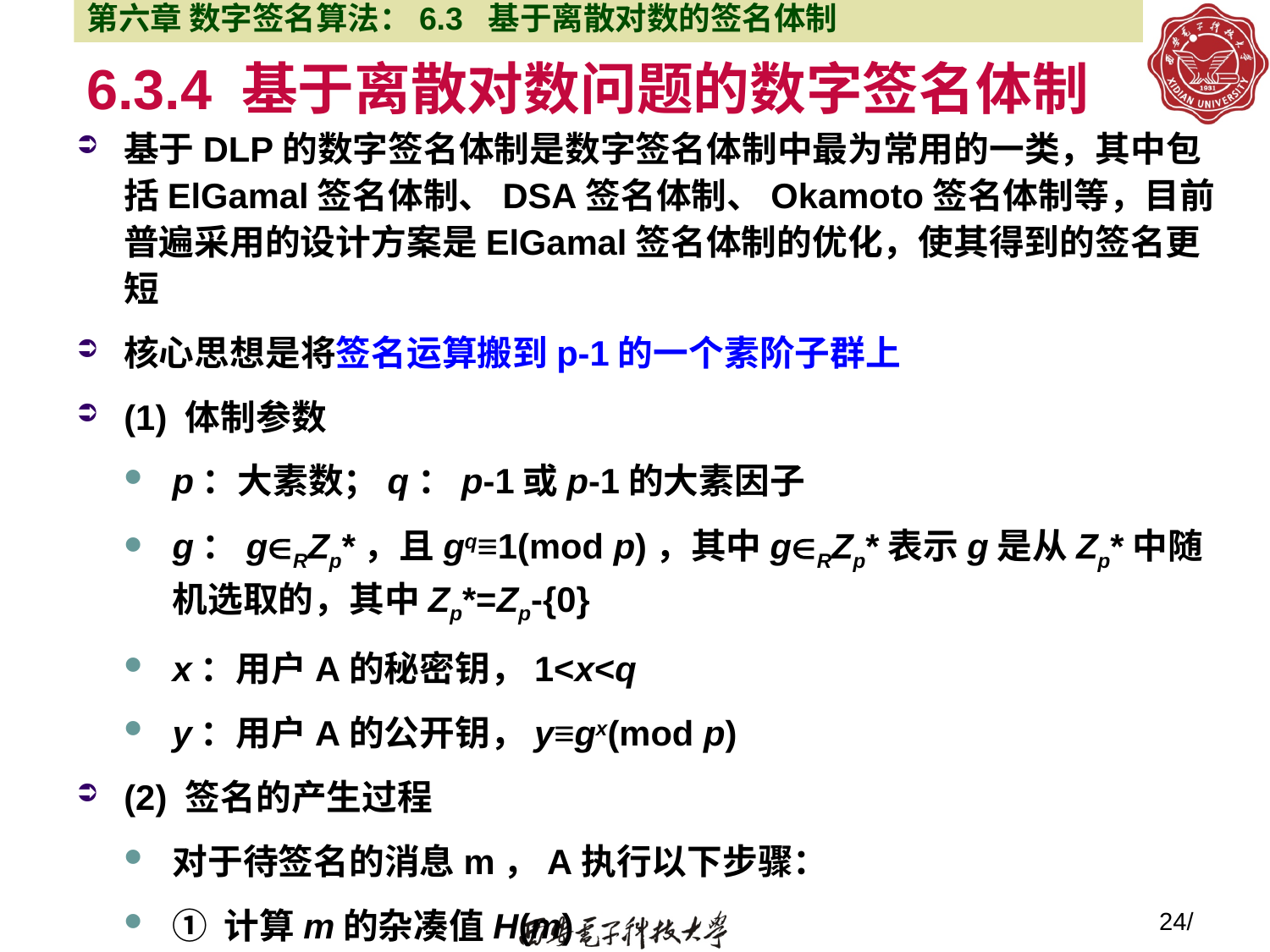

第六章 数字签名算法：6.3  基于离散对数的签名体制
# 6.3.4 基于离散对数问题的数字签名体制
基于DLP的数字签名体制是数字签名体制中最为常用的一类，其中包括ElGamal签名体制、DSA签名体制、Okamoto签名体制等，目前普遍采用的设计方案是ElGamal签名体制的优化，使其得到的签名更短
核心思想是将签名运算搬到p-1的一个素阶子群上
(1) 体制参数
p：大素数；q：p-1或p-1的大素因子
g：g∈RZp*，且gq≡1(mod p)，其中g∈RZp*表示g是从Zp*中随机选取的，其中Zp*=Zp-{0}
x：用户A的秘密钥，1<x<q
y：用户A的公开钥，y≡gx(mod p)
(2) 签名的产生过程
对于待签名的消息m，A执行以下步骤：
① 计算m的杂凑值H(m)
24/